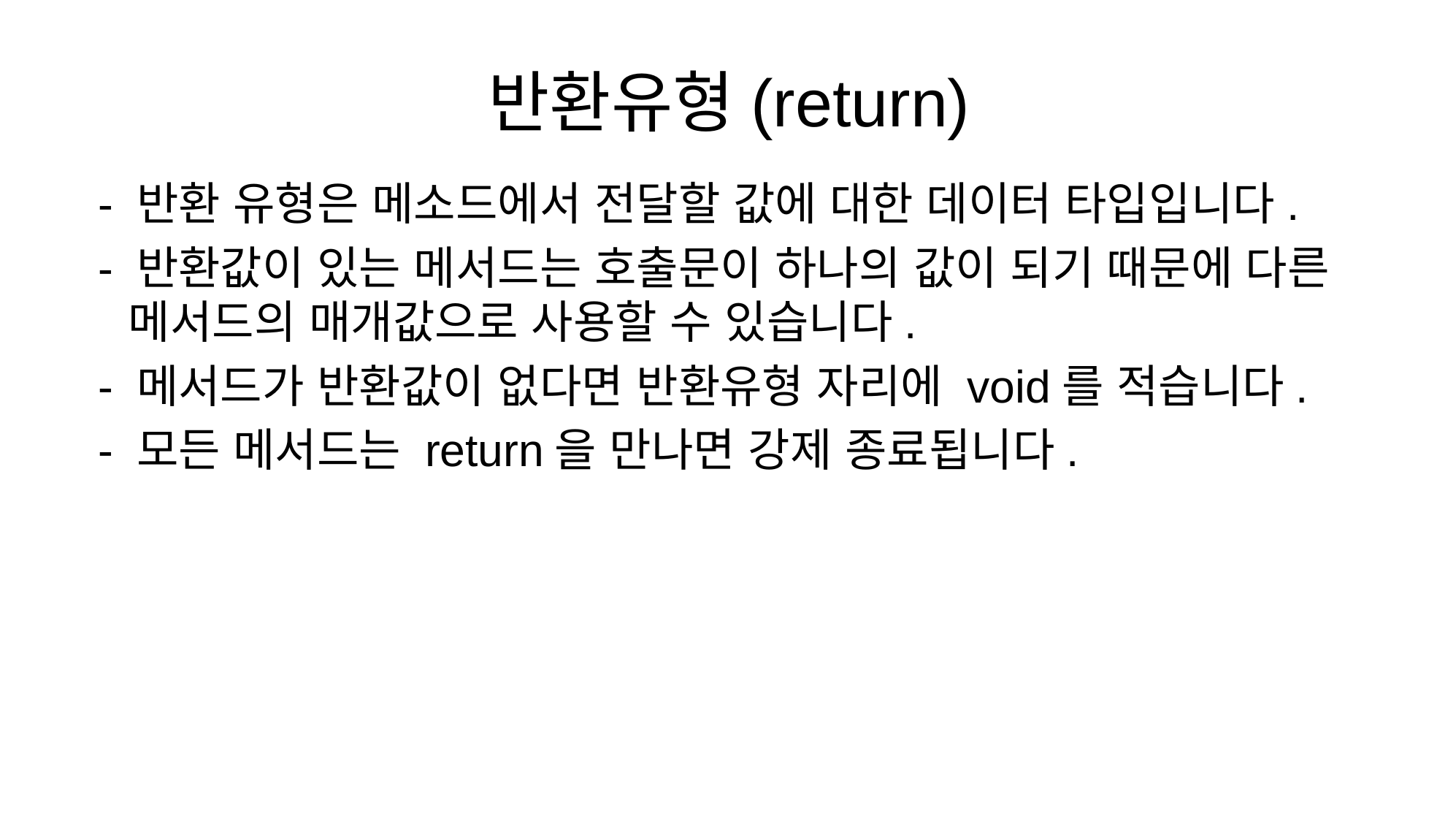

# 반환유형(return)
 - 반환 유형은 메소드에서 전달할 값에 대한 데이터 타입입니다.
 - 반환값이 있는 메서드는 호출문이 하나의 값이 되기 때문에 다른 메서드의 매개값으로 사용할 수 있습니다.
 - 메서드가 반환값이 없다면 반환유형 자리에 void를 적습니다.
 - 모든 메서드는 return을 만나면 강제 종료됩니다.